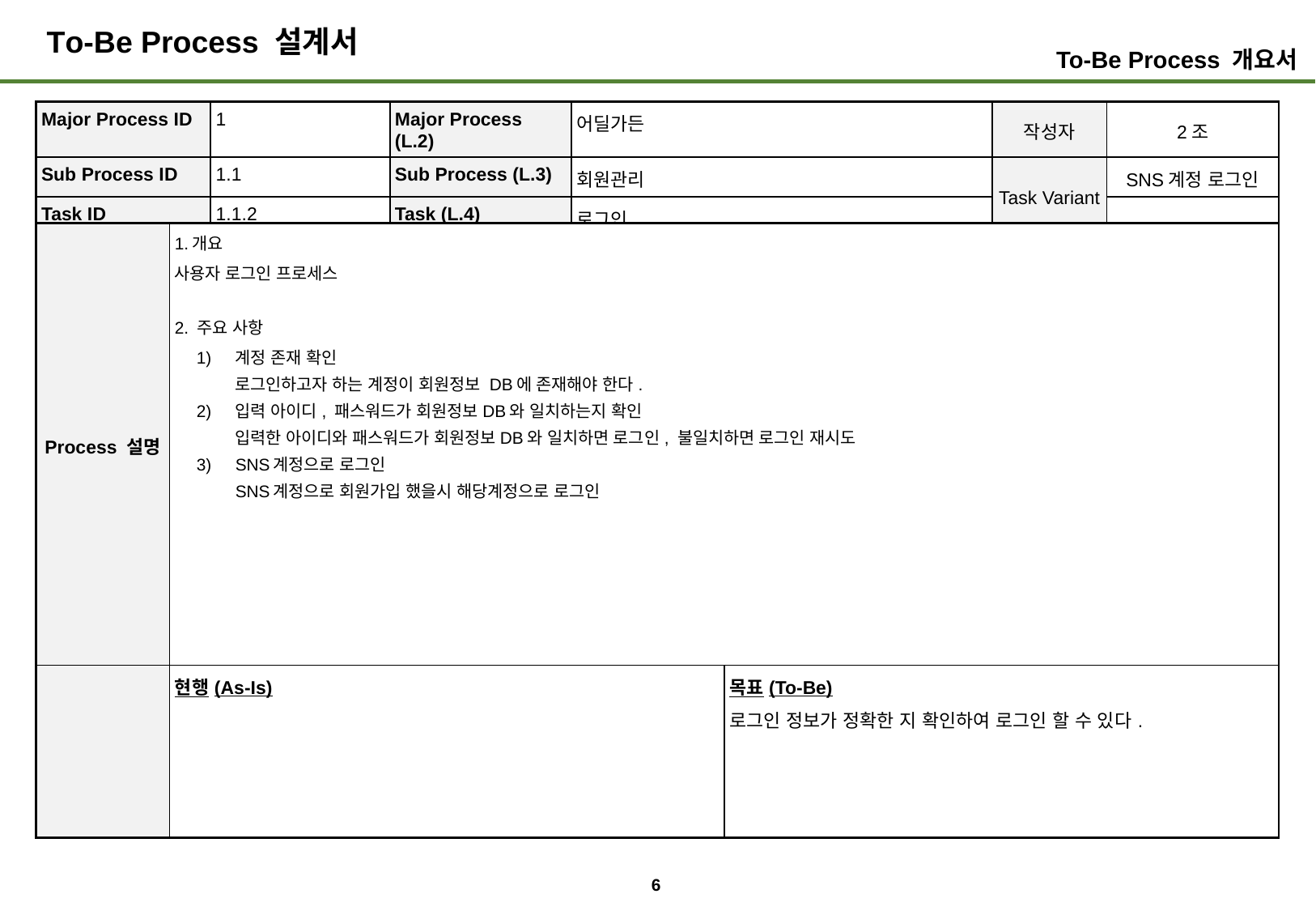

# To-Be Process 설계서
To-Be Process 개요서
| Major Process ID | 1 | Major Process (L.2) | 어딜가든 | 작성자 | 2조 |
| --- | --- | --- | --- | --- | --- |
| Sub Process ID | 1.1 | Sub Process (L.3) | 회원관리 | Task Variant | SNS계정 로그인 |
| Task ID | 1.1.2 | Task (L.4) | 로그인 |  |  |
| Process 설명 | 1.개요 사용자 로그인 프로세스 2. 주요 사항 계정 존재 확인 로그인하고자 하는 계정이 회원정보 DB에 존재해야 한다. 입력 아이디, 패스워드가 회원정보DB와 일치하는지 확인 입력한 아이디와 패스워드가 회원정보DB와 일치하면 로그인, 불일치하면 로그인 재시도 SNS계정으로 로그인 SNS계정으로 회원가입 했을시 해당계정으로 로그인 |  |
| --- | --- | --- |
|  | 현행(As-Is) | 목표(To-Be) 로그인 정보가 정확한 지 확인하여 로그인 할 수 있다. |